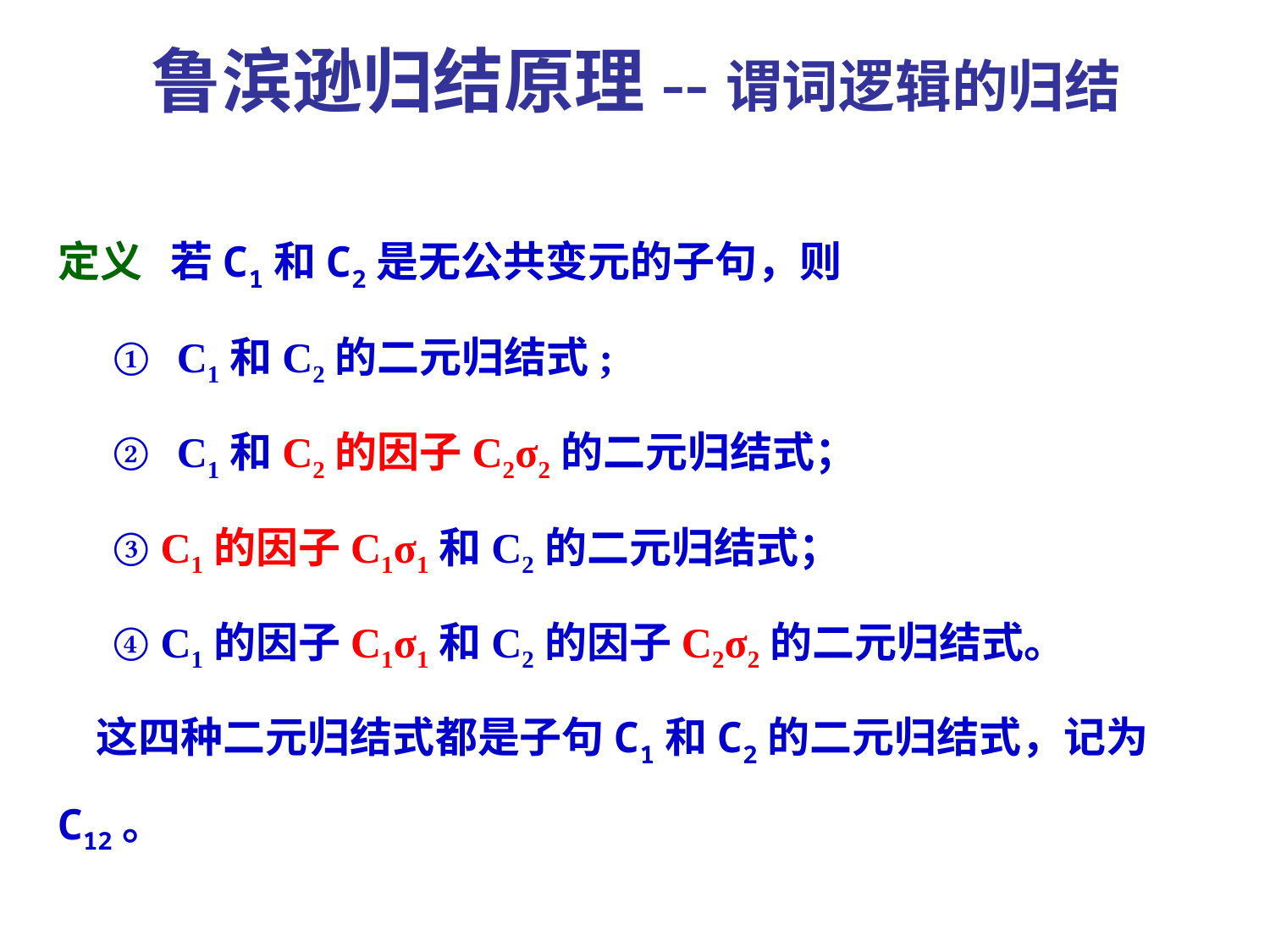

鲁滨逊归结原理--谓词逻辑的归结
定义   若C1和C2是无公共变元的子句，则
C1和C2的二元归结式;
C1和C2的因子C2σ2的二元归结式；
③ C1的因子C1σ1和C2的二元归结式；
④ C1的因子C1σ1和C2的因子C2σ2的二元归结式。
   这四种二元归结式都是子句C1和C2的二元归结式，记为C12。